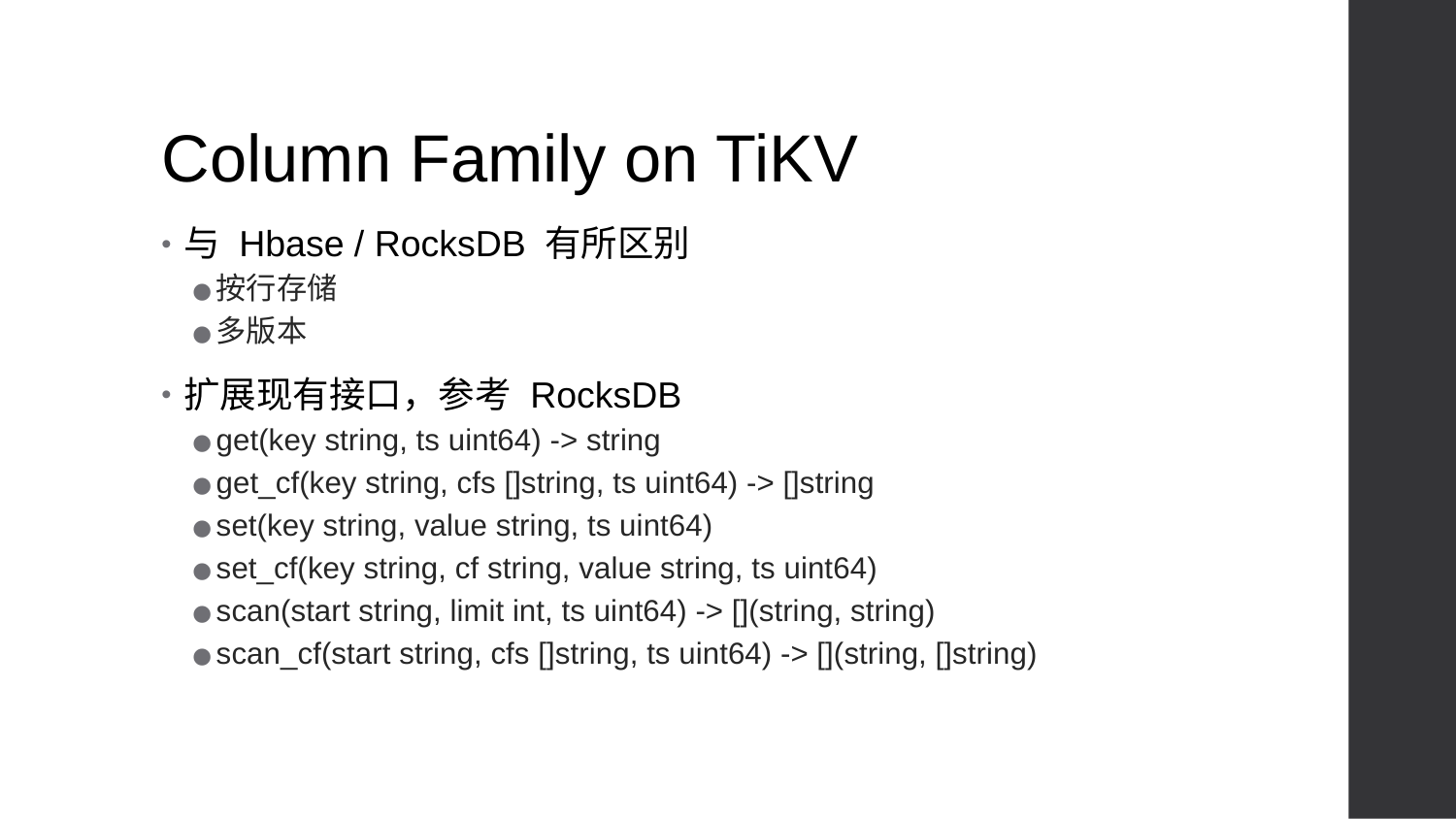

# Column Family on TiKV
与 Hbase / RocksDB 有所区别
按行存储
多版本
扩展现有接口，参考 RocksDB
get(key string, ts uint64) -> string
get_cf(key string, cfs []string, ts uint64) -> []string
set(key string, value string, ts uint64)
set_cf(key string, cf string, value string, ts uint64)
scan(start string, limit int, ts uint64) -> [](string, string)
scan_cf(start string, cfs []string, ts uint64) -> [](string, []string)